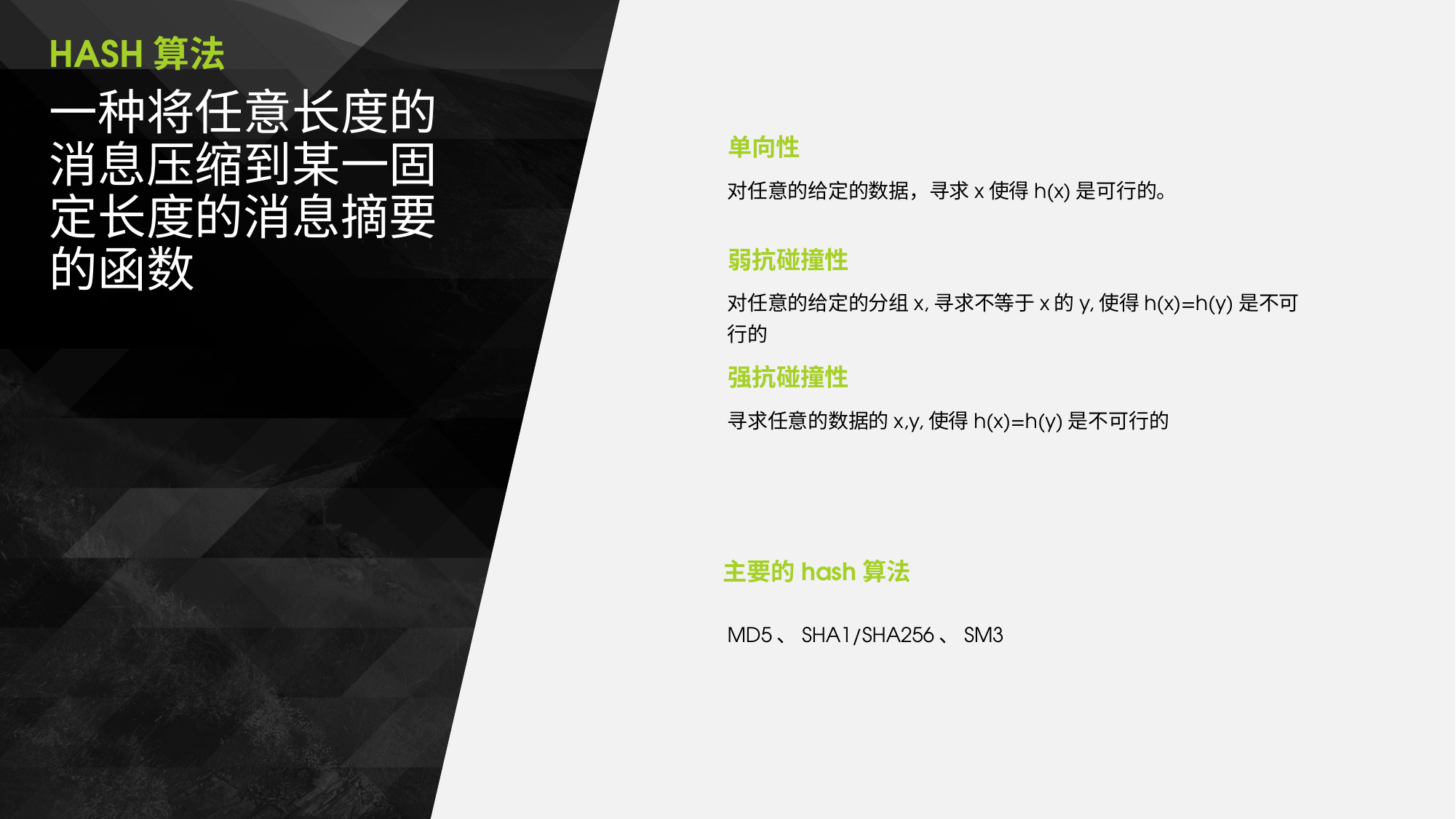

HASH算法
一种将任意长度的消息压缩到某一固定长度的消息摘要的函数
单向性
对任意的给定的数据，寻求x使得h(x)是可行的。
弱抗碰撞性
对任意的给定的分组x,寻求不等于x的y,使得h(x)=h(y)是不可行的
强抗碰撞性
寻求任意的数据的x,y,使得h(x)=h(y)是不可行的
主要的hash算法
MD5、SHA1/SHA256、SM3